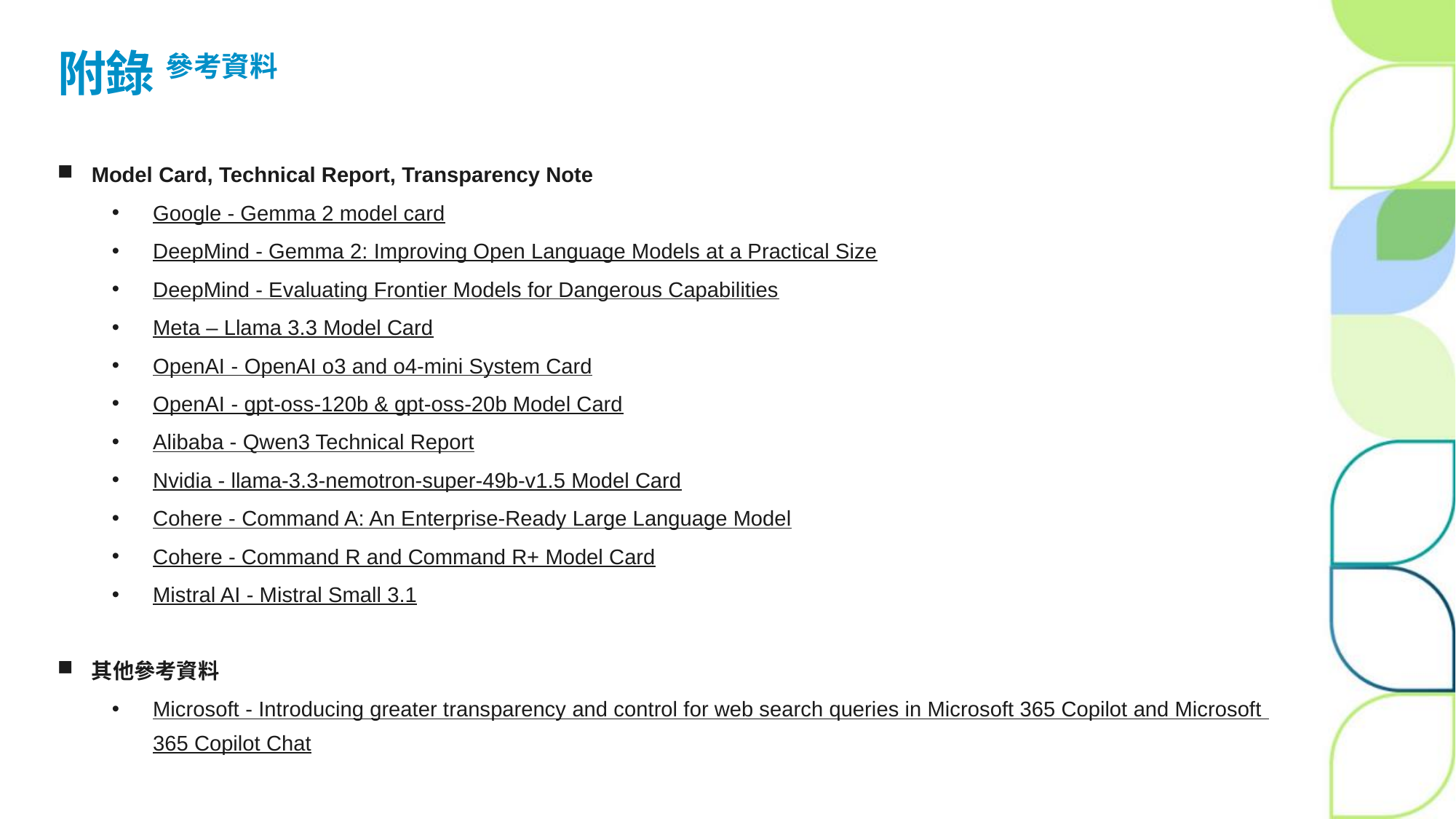

附錄 參考資料
Model Card, Technical Report, Transparency Note
Google - Gemma 2 model card
DeepMind - Gemma 2: Improving Open Language Models at a Practical Size
DeepMind - Evaluating Frontier Models for Dangerous Capabilities
Meta – Llama 3.3 Model Card
OpenAI - OpenAI o3 and o4-mini System Card
OpenAI - gpt-oss-120b & gpt-oss-20b Model Card
Alibaba - Qwen3 Technical Report
Nvidia - llama-3.3-nemotron-super-49b-v1.5 Model Card
Cohere - Command A: An Enterprise-Ready Large Language Model
Cohere - Command R and Command R+ Model Card
Mistral AI - Mistral Small 3.1

其他參考資料
Microsoft - Introducing greater transparency and control for web search queries in Microsoft 365 Copilot and Microsoft 365 Copilot Chat